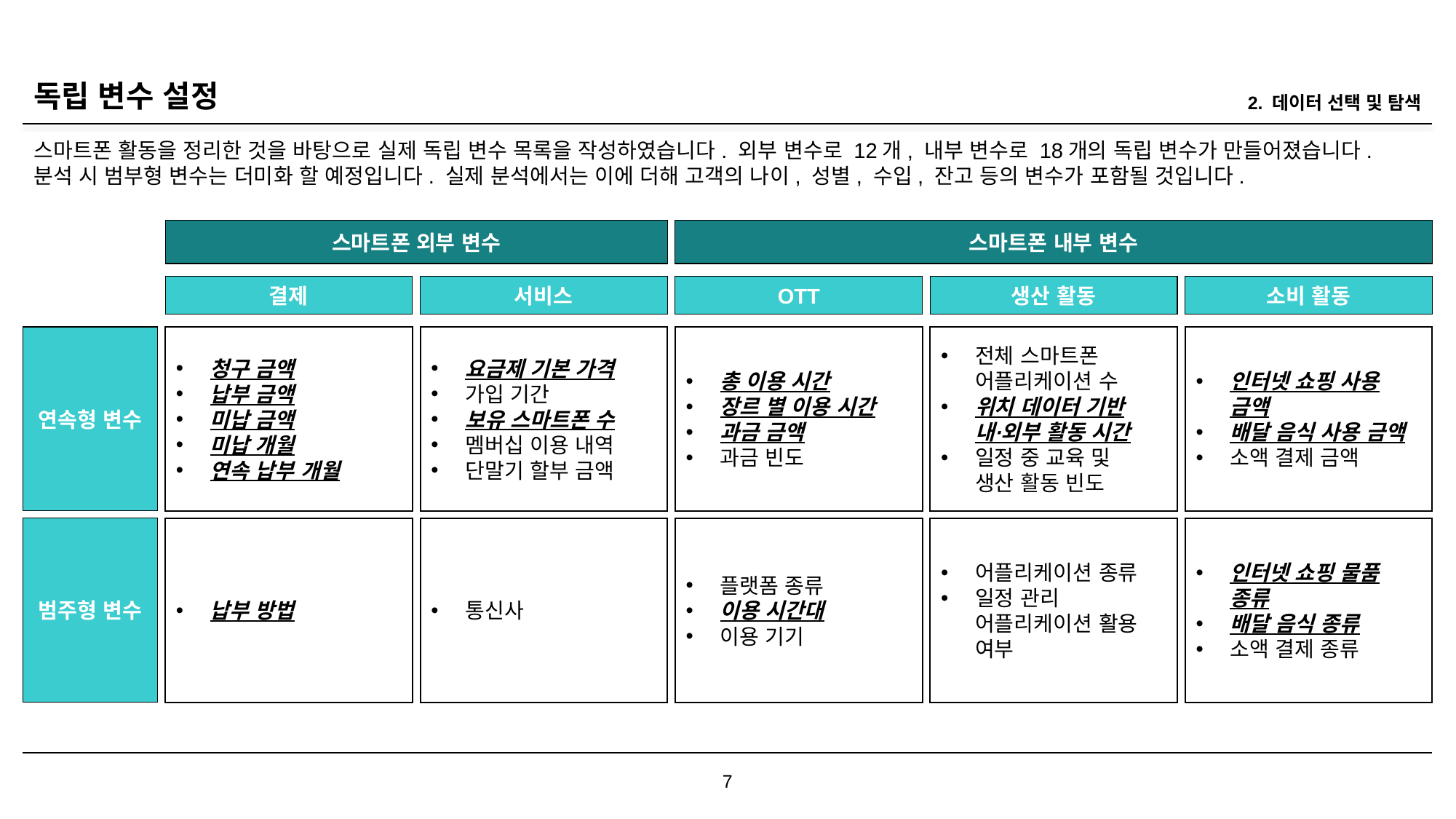

독립 변수 설정
2. 데이터 선택 및 탐색
스마트폰 활동을 정리한 것을 바탕으로 실제 독립 변수 목록을 작성하였습니다. 외부 변수로 12개, 내부 변수로 18개의 독립 변수가 만들어졌습니다. 분석 시 범부형 변수는 더미화 할 예정입니다. 실제 분석에서는 이에 더해 고객의 나이, 성별, 수입, 잔고 등의 변수가 포함될 것입니다.
스마트폰 외부 변수
스마트폰 내부 변수
결제
서비스
OTT
생산 활동
소비 활동
연속형 변수
청구 금액
납부 금액
미납 금액
미납 개월
연속 납부 개월
요금제 기본 가격
가입 기간
보유 스마트폰 수
멤버십 이용 내역
단말기 할부 금액
총 이용 시간
장르 별 이용 시간
과금 금액
과금 빈도
전체 스마트폰
어플리케이션 수
위치 데이터 기반
내∙외부 활동 시간
일정 중 교육 및
생산 활동 빈도
인터넷 쇼핑 사용 금액
배달 음식 사용 금액
소액 결제 금액
범주형 변수
납부 방법
통신사
플랫폼 종류
이용 시간대
이용 기기
어플리케이션 종류
일정 관리 어플리케이션 활용 여부
인터넷 쇼핑 물품 종류
배달 음식 종류
소액 결제 종류
7